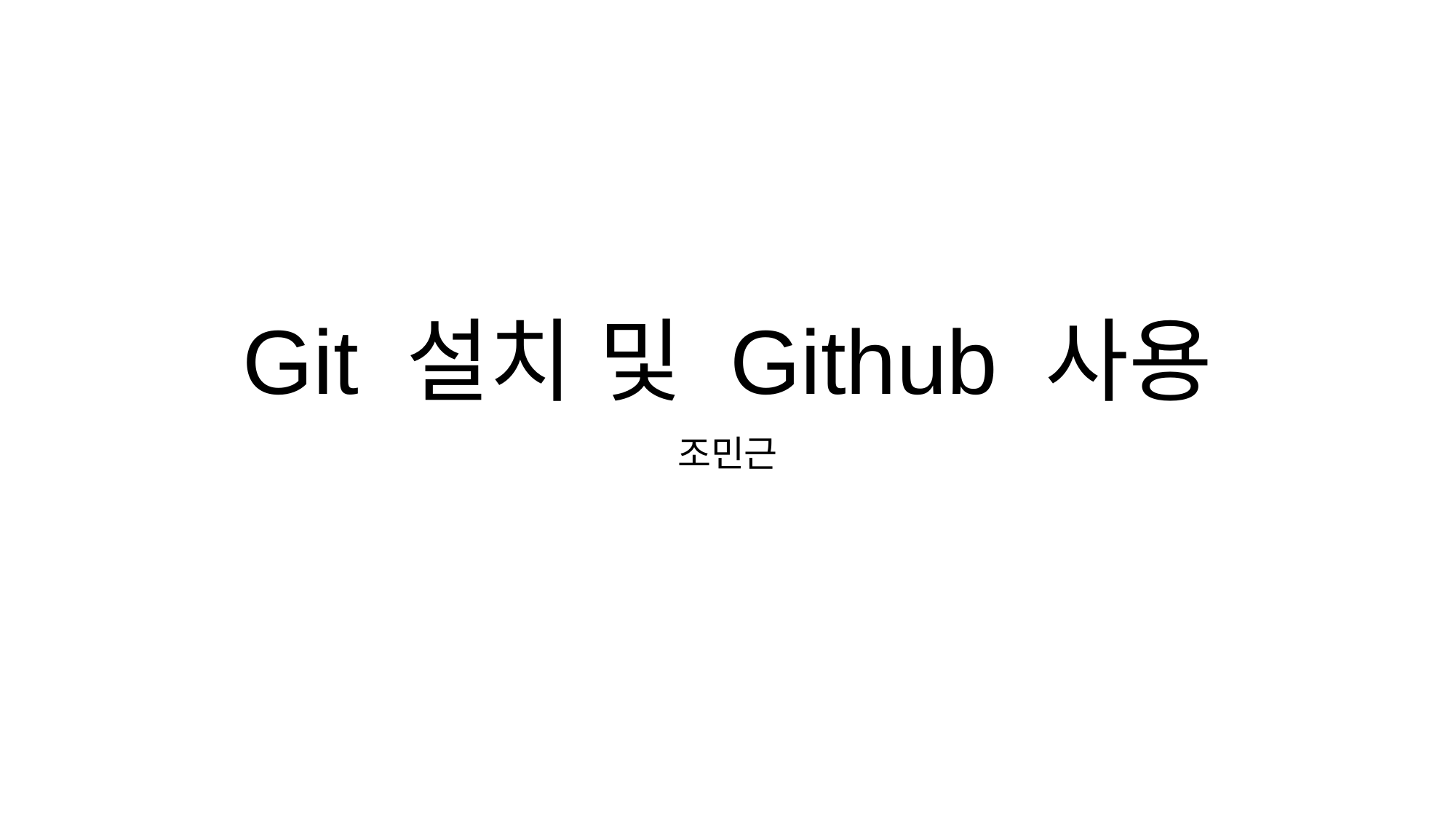

# Git 설치 및 Github 사용
조민근